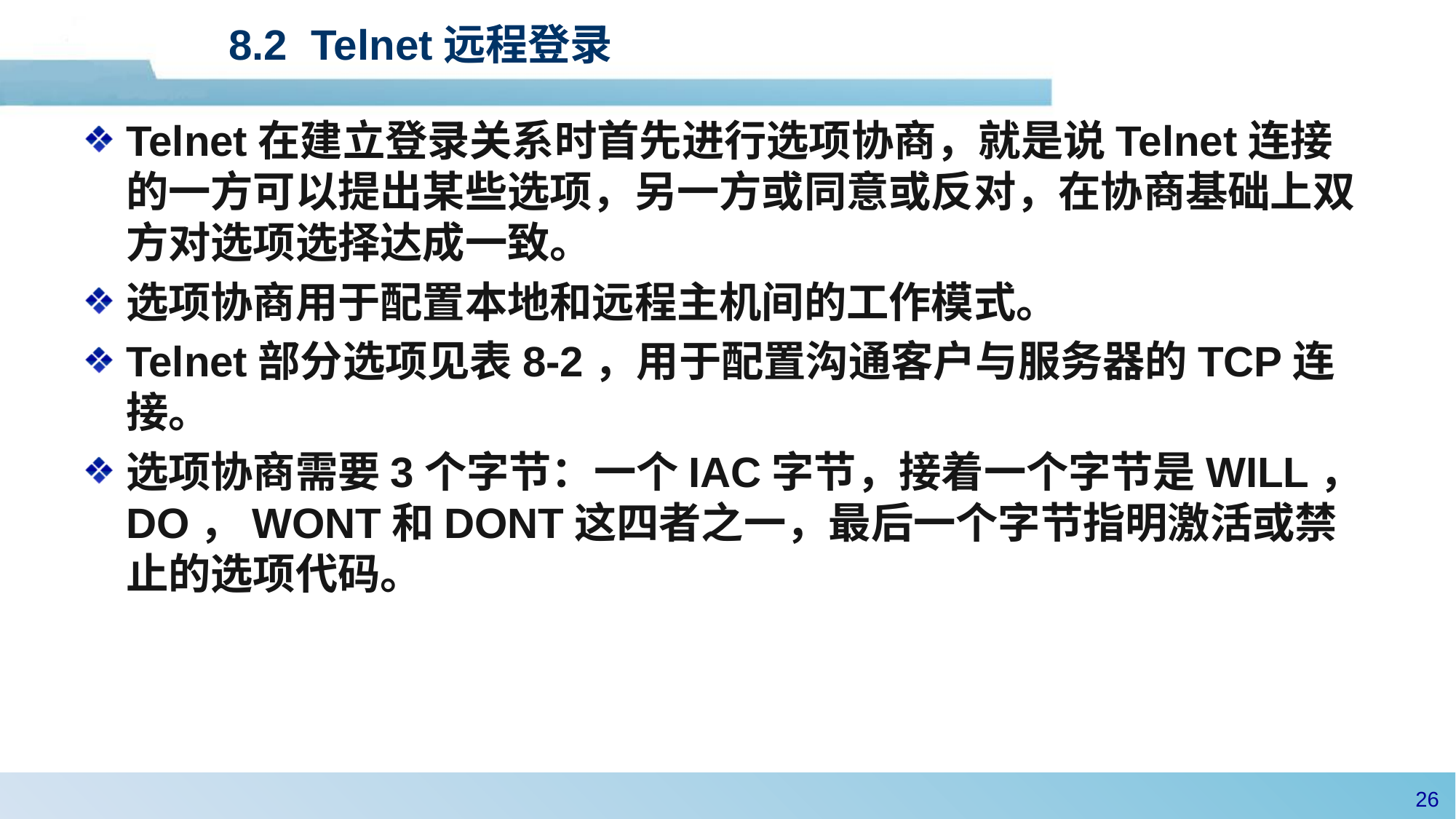

#
8.2  Telnet远程登录
Telnet在建立登录关系时首先进行选项协商，就是说Telnet连接的一方可以提出某些选项，另一方或同意或反对，在协商基础上双方对选项选择达成一致。
选项协商用于配置本地和远程主机间的工作模式。
Telnet部分选项见表8-2，用于配置沟通客户与服务器的TCP连接。
选项协商需要3个字节：一个IAC字节，接着一个字节是WILL，DO，WONT和DONT这四者之一，最后一个字节指明激活或禁止的选项代码。
26